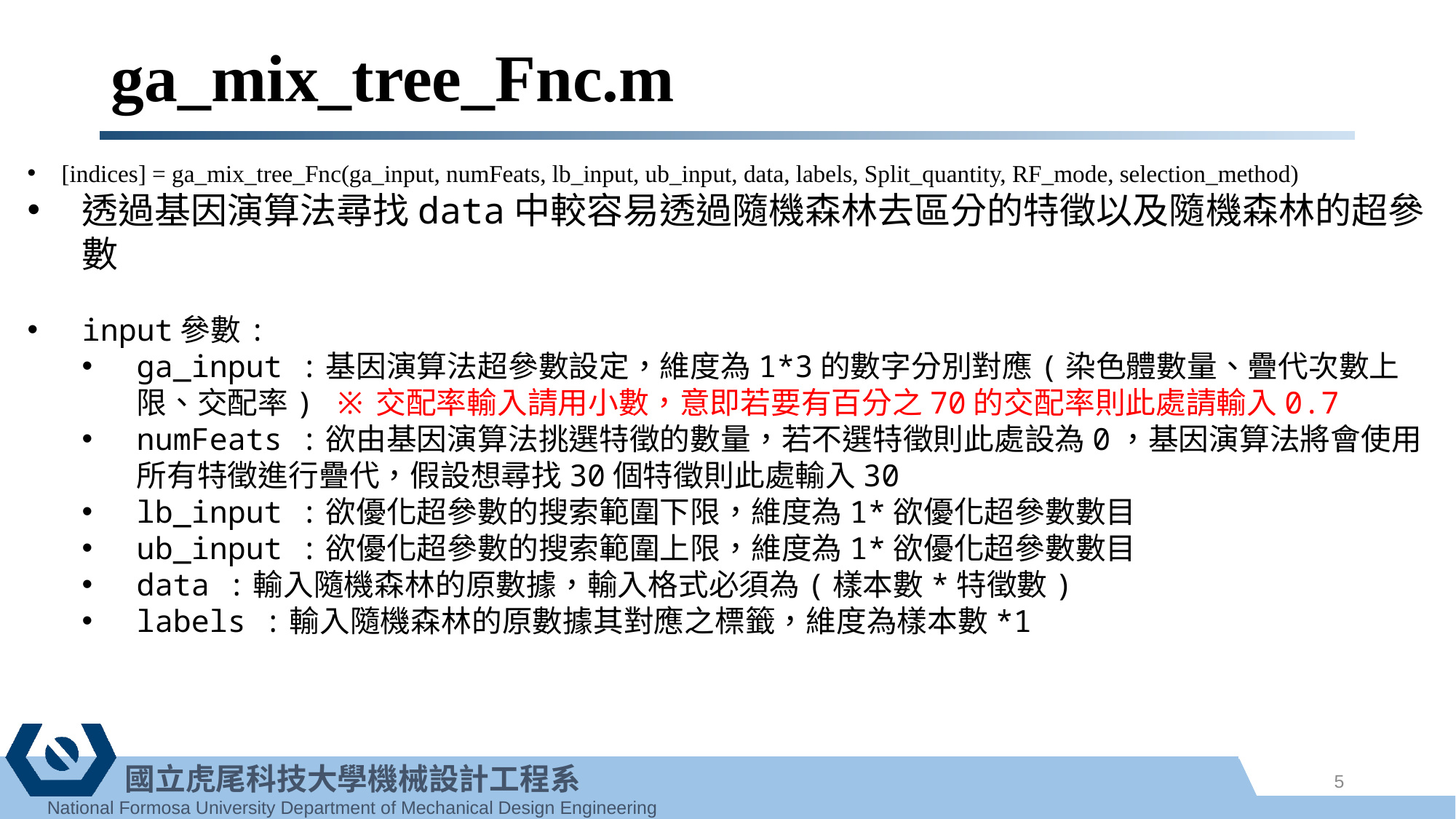

# ga_mix_tree_Fnc.m
[indices] = ga_mix_tree_Fnc(ga_input, numFeats, lb_input, ub_input, data, labels, Split_quantity, RF_mode, selection_method)
透過基因演算法尋找data中較容易透過隨機森林去區分的特徵以及隨機森林的超參數

input參數:
ga_input :基因演算法超參數設定，維度為1*3的數字分別對應(染色體數量、疊代次數上限、交配率) ※交配率輸入請用小數，意即若要有百分之70的交配率則此處請輸入0.7
numFeats :欲由基因演算法挑選特徵的數量，若不選特徵則此處設為0，基因演算法將會使用所有特徵進行疊代，假設想尋找30個特徵則此處輸入30
lb_input :欲優化超參數的搜索範圍下限，維度為1*欲優化超參數數目
ub_input :欲優化超參數的搜索範圍上限，維度為1*欲優化超參數數目
data :輸入隨機森林的原數據，輸入格式必須為(樣本數*特徵數)
labels :輸入隨機森林的原數據其對應之標籤，維度為樣本數*1
5